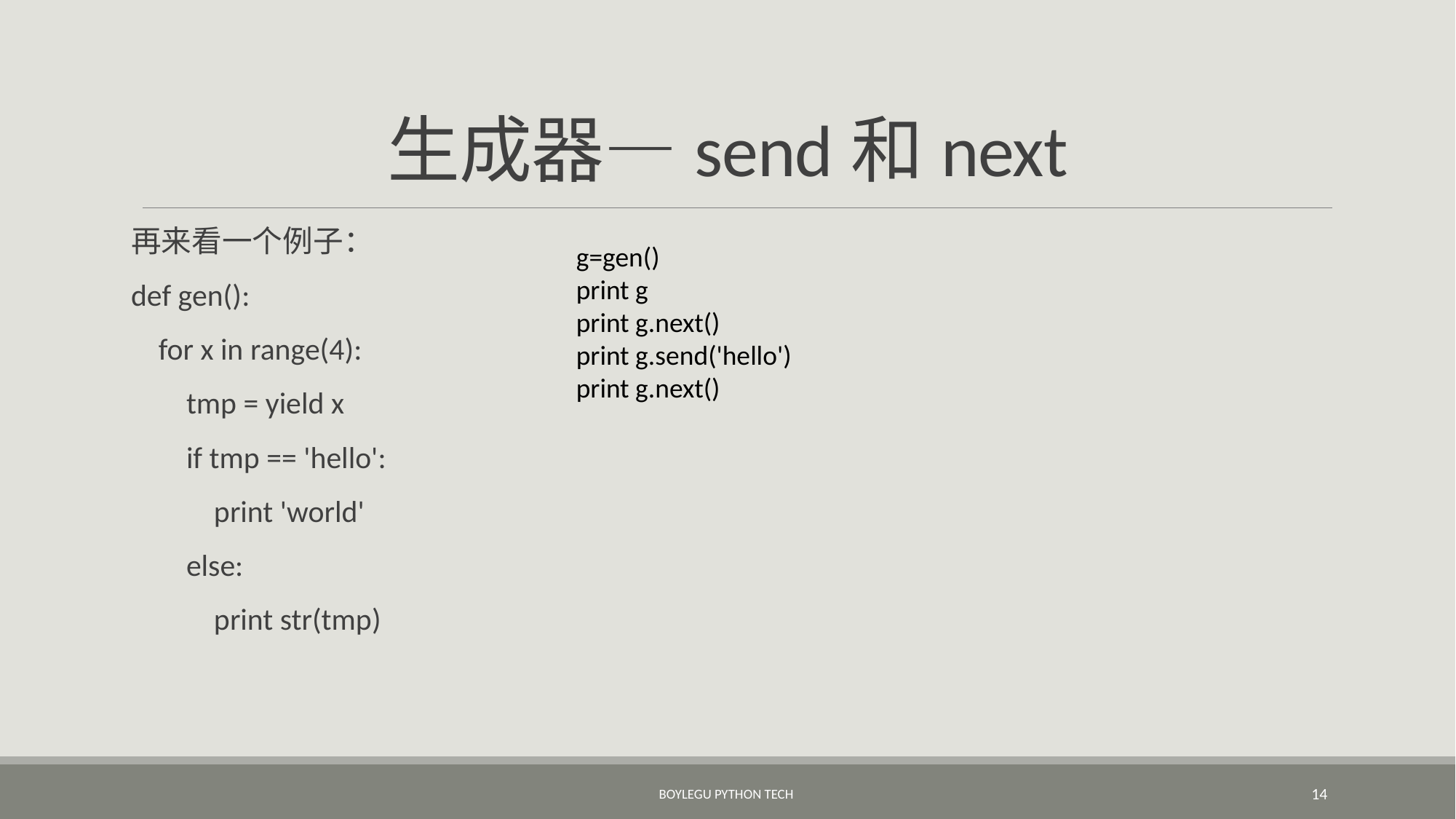

# 生成器—send和next
再来看一个例子：
def gen():
    for x in range(4):
        tmp = yield x
        if tmp == 'hello':
            print 'world'
        else:
            print str(tmp)

g=gen()
print g
print g.next()
print g.send('hello')
print g.next()

BoyleGu Python Tech
14